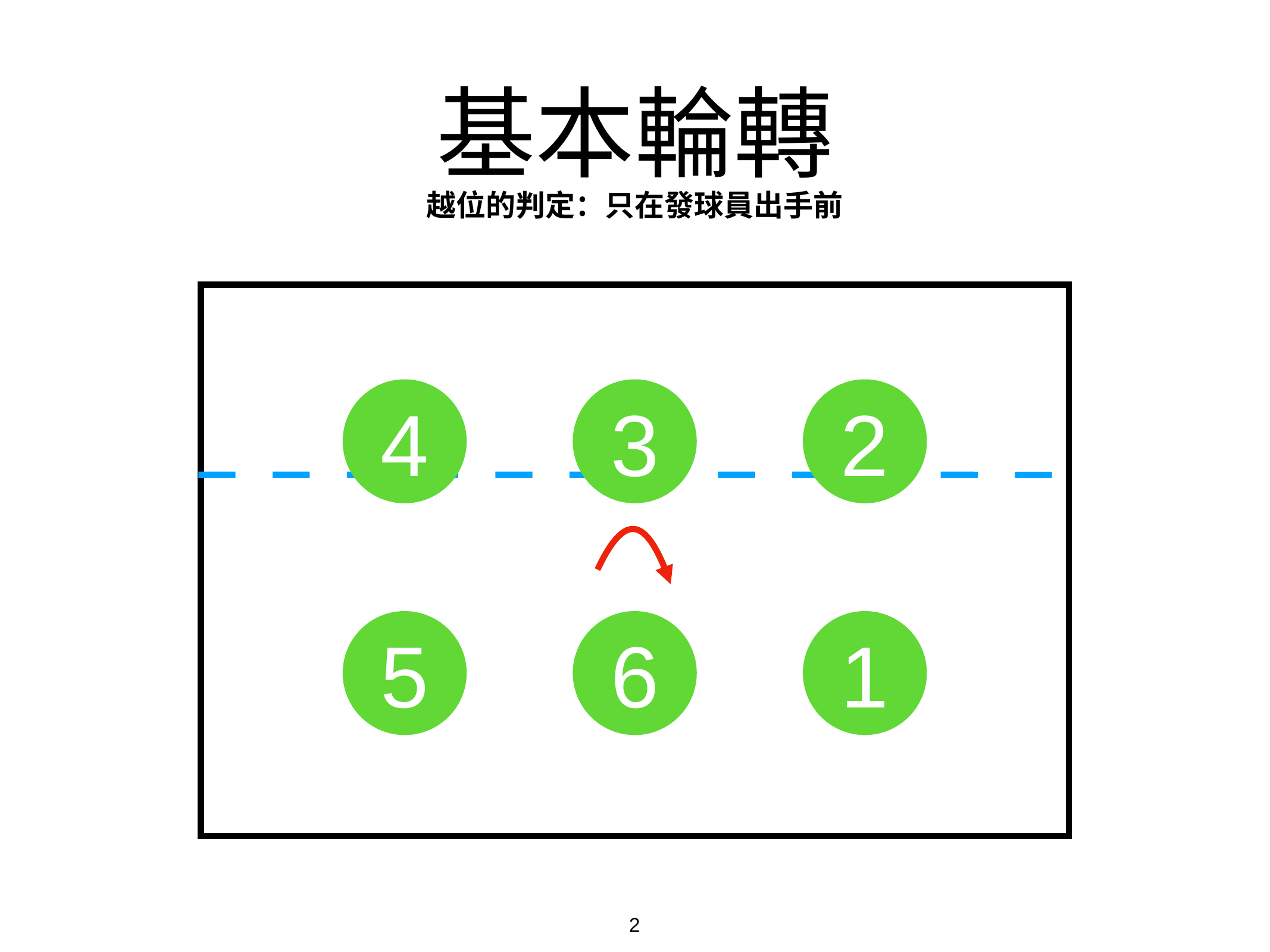

# 基本輪轉
越位的判定：只在發球員出手前

4
3
2

5
6
1
2